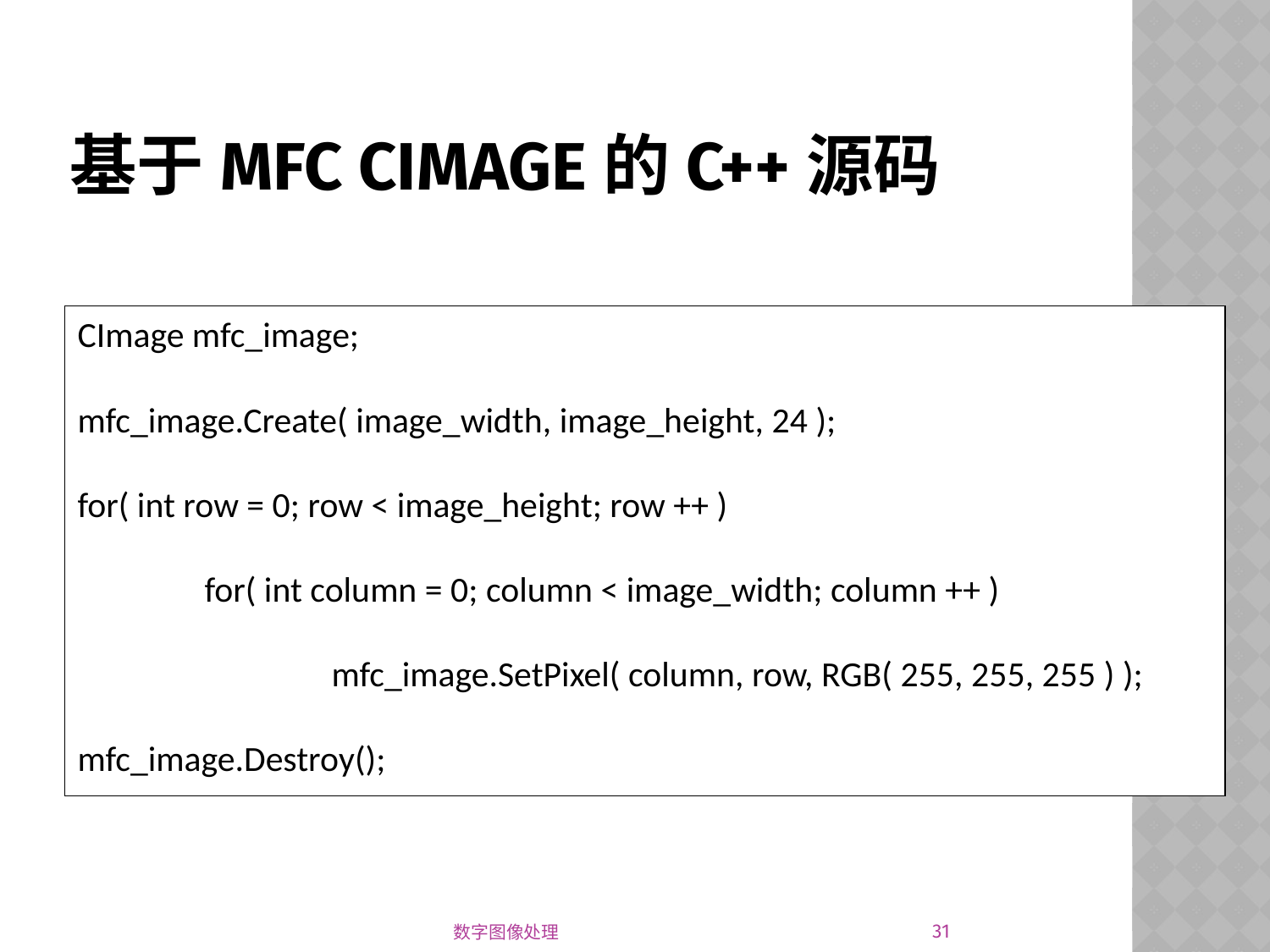

# 基于MFC CImage的C++源码
CImage mfc_image;

mfc_image.Create( image_width, image_height, 24 );

for( int row = 0; row < image_height; row ++ )

	for( int column = 0; column < image_width; column ++ )

		mfc_image.SetPixel( column, row, RGB( 255, 255, 255 ) );

mfc_image.Destroy();
31
数字图像处理